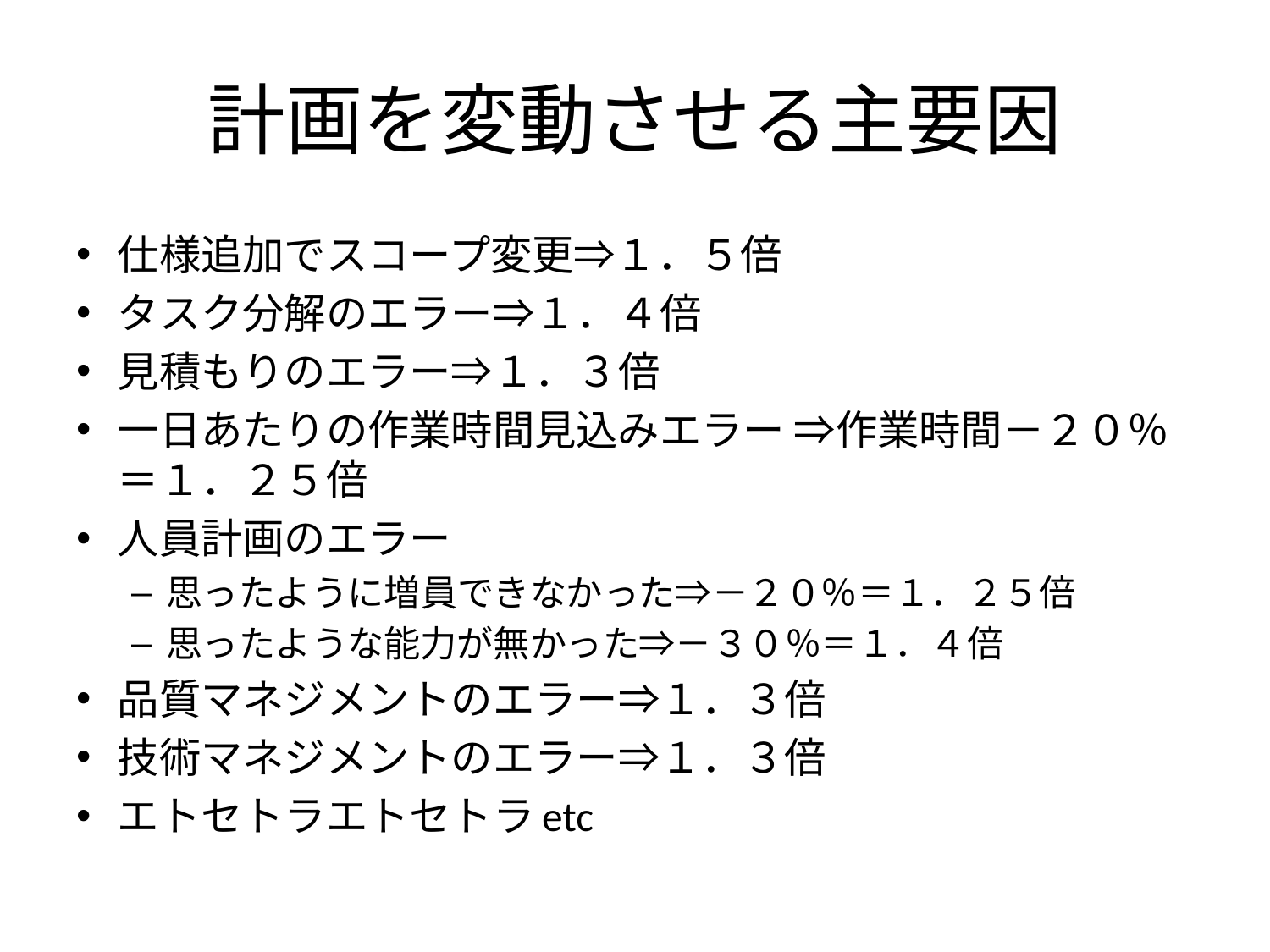

# 計画を変動させる主要因
仕様追加でスコープ変更⇒１．５倍
タスク分解のエラー⇒１．４倍
見積もりのエラー⇒１．３倍
一日あたりの作業時間見込みエラー ⇒作業時間－２０％＝１．２５倍
人員計画のエラー
思ったように増員できなかった⇒－２０％＝１．２５倍
思ったような能力が無かった⇒－３０％＝１．４倍
品質マネジメントのエラー⇒１．３倍
技術マネジメントのエラー⇒１．３倍
エトセトラエトセトラetc